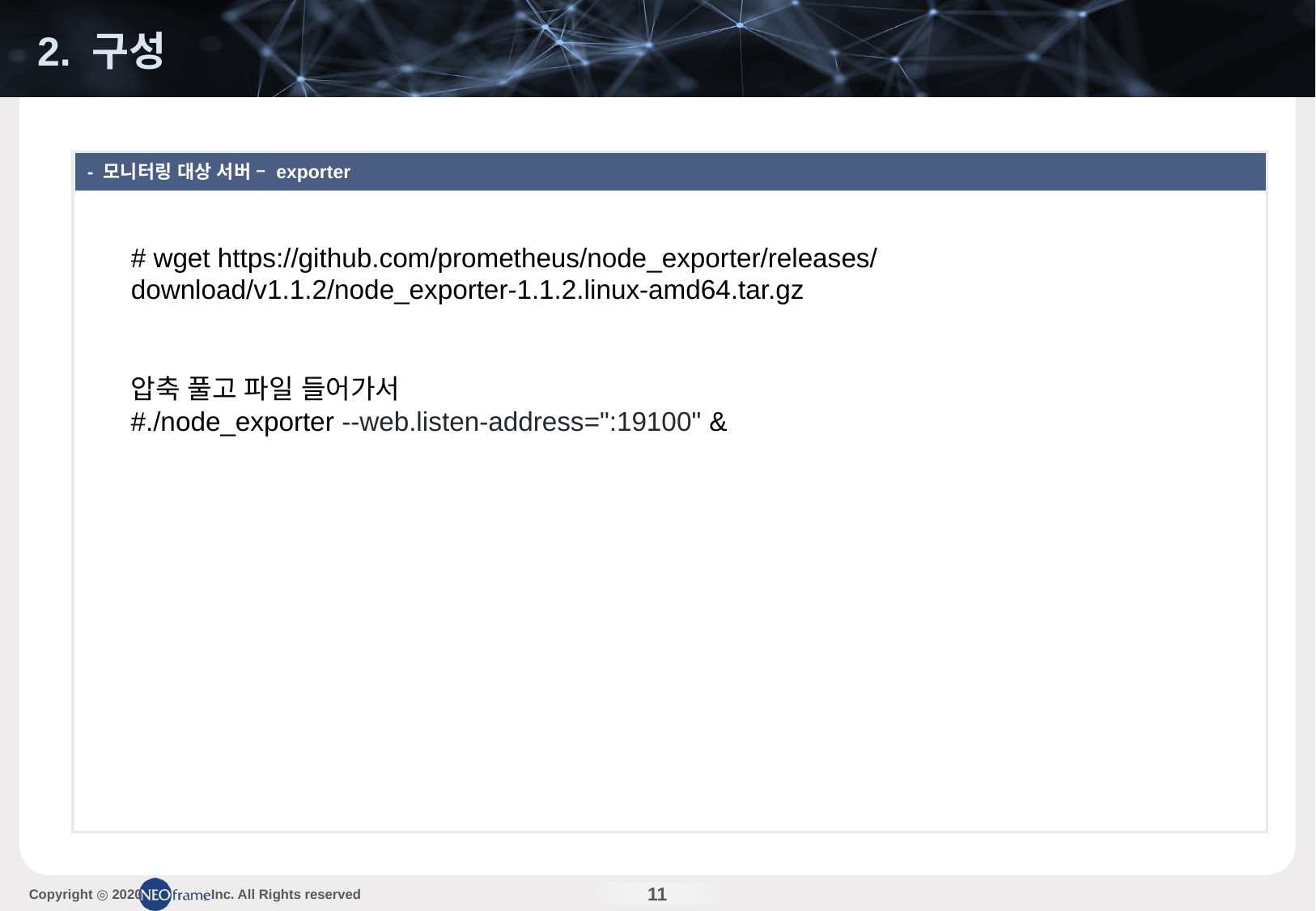

2. 구성
- 모니터링 대상 서버 – exporter

# wget https://github.com/prometheus/node_exporter/releases/download/v1.1.2/node_exporter-1.1.2.linux-amd64.tar.gz
압축 풀고 파일 들어가서
#./node_exporter --web.listen-address=":19100" &